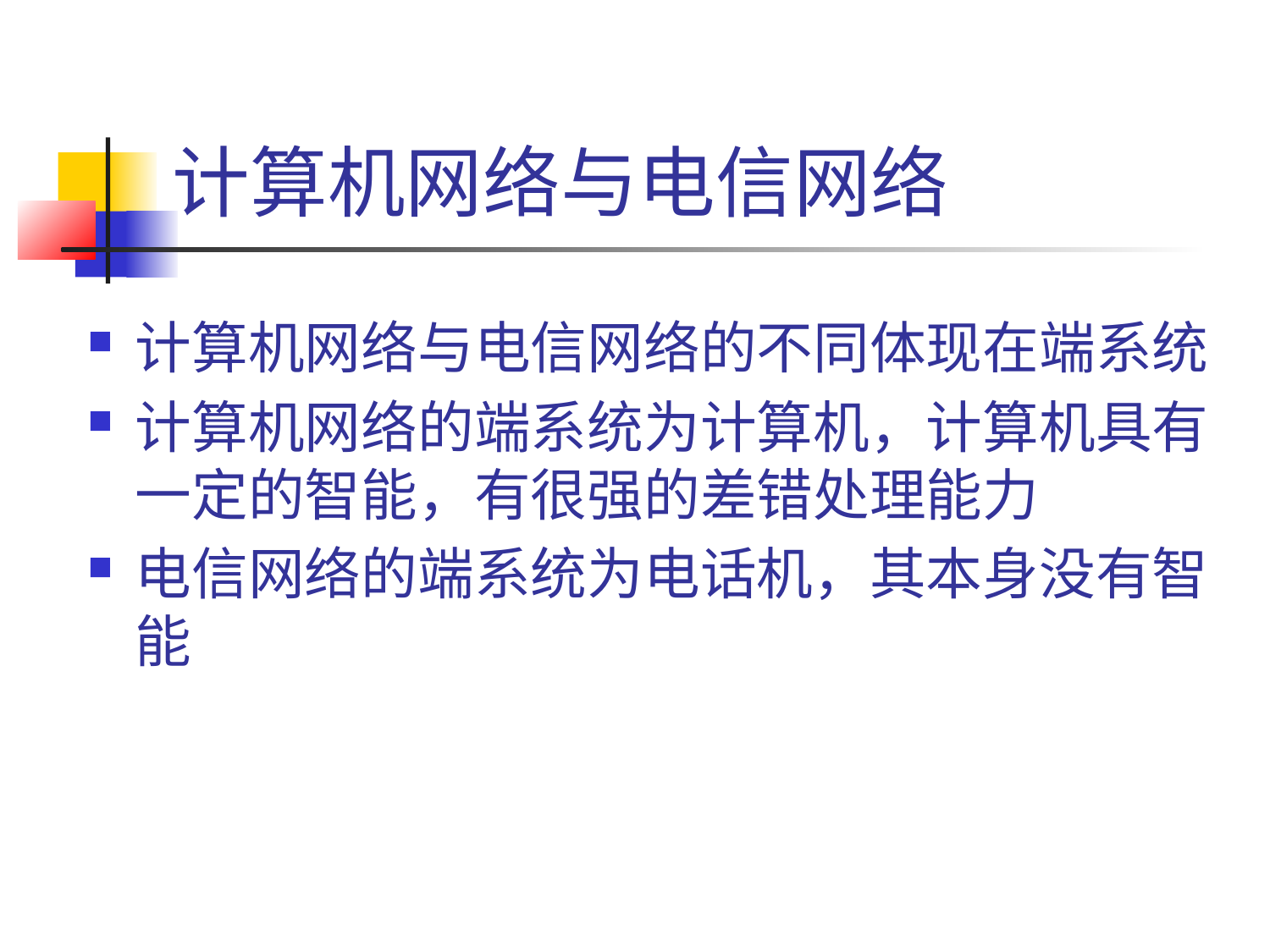

# 计算机网络与电信网络
计算机网络与电信网络的不同体现在端系统
计算机网络的端系统为计算机，计算机具有一定的智能，有很强的差错处理能力
电信网络的端系统为电话机，其本身没有智能